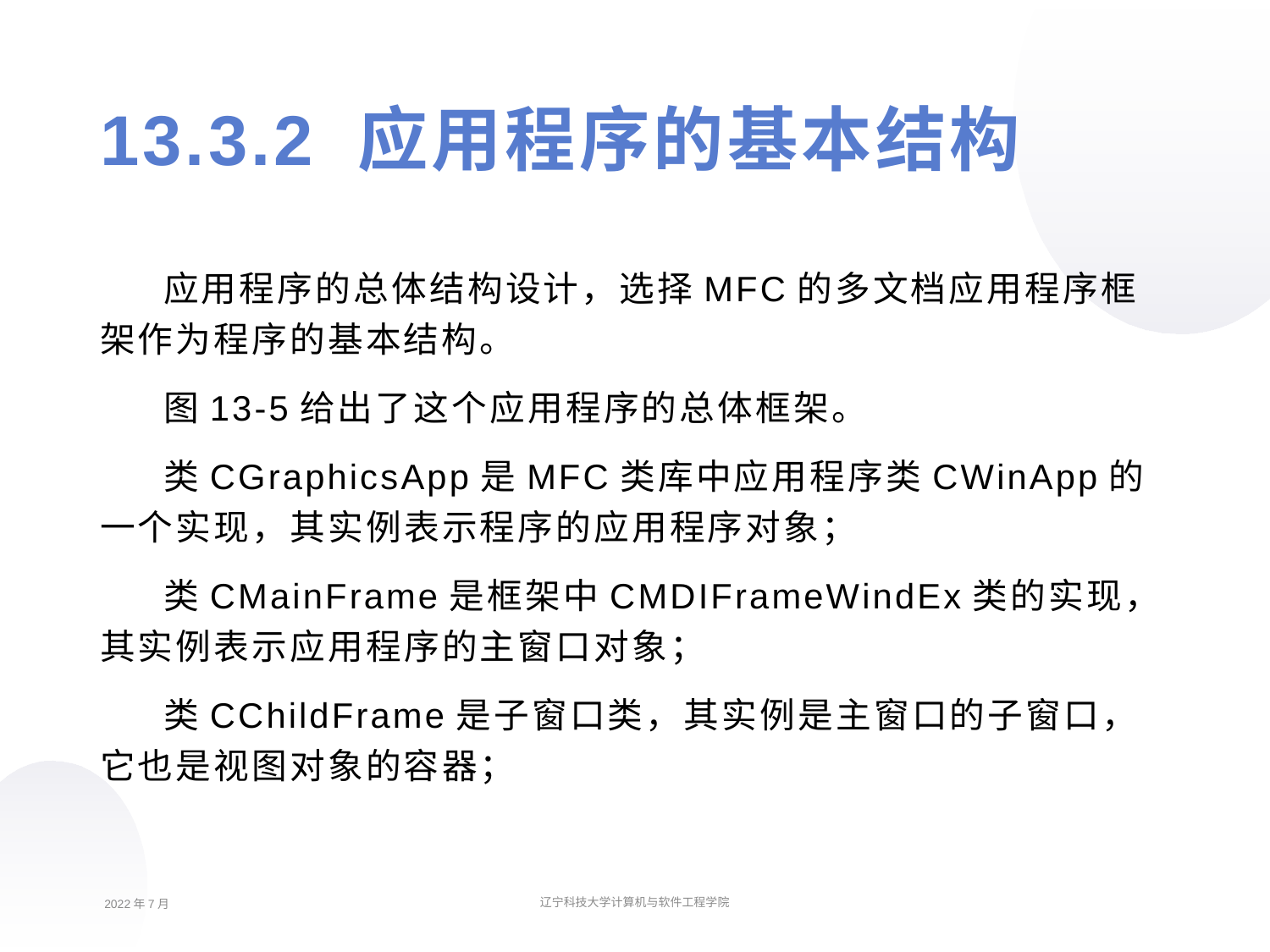

13.3.2 应用程序的基本结构
应用程序的总体结构设计，选择MFC的多文档应用程序框架作为程序的基本结构。
图13-5给出了这个应用程序的总体框架。
类CGraphicsApp是MFC类库中应用程序类CWinApp的一个实现，其实例表示程序的应用程序对象；
类CMainFrame是框架中CMDIFrameWindEx类的实现，其实例表示应用程序的主窗口对象；
类CChildFrame是子窗口类，其实例是主窗口的子窗口，它也是视图对象的容器；

2022年7月
辽宁科技大学计算机与软件工程学院
25